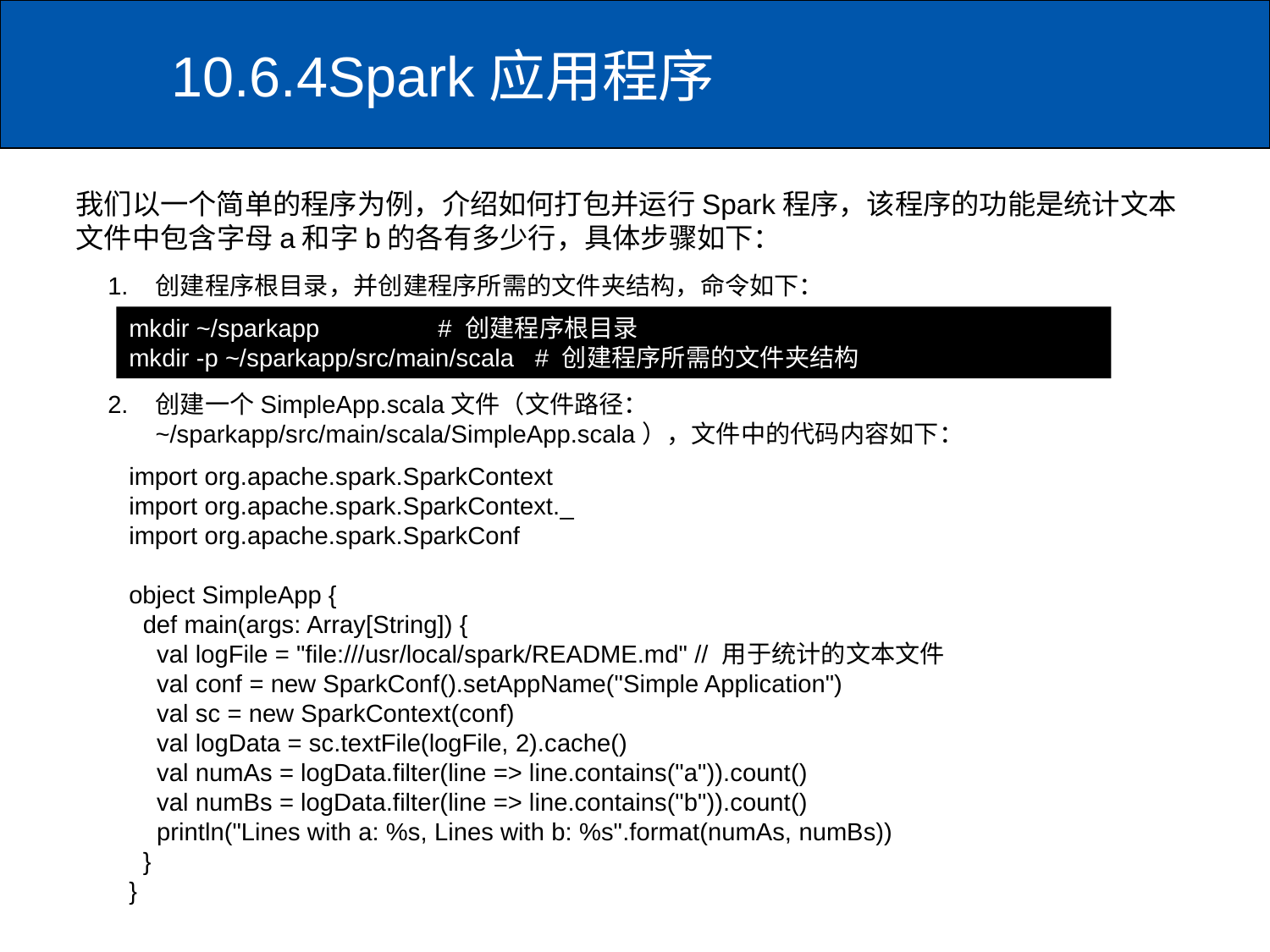

# 10.6.4Spark应用程序
我们以一个简单的程序为例，介绍如何打包并运行Spark程序，该程序的功能是统计文本文件中包含字母a和字b的各有多少行，具体步骤如下：

创建程序根目录，并创建程序所需的文件夹结构，命令如下：

创建一个SimpleApp.scala文件（文件路径： ~/sparkapp/src/main/scala/SimpleApp.scala），文件中的代码内容如下：

mkdir ~/sparkapp                 # 创建程序根目录
mkdir -p ~/sparkapp/src/main/scala   # 创建程序所需的文件夹结构
import org.apache.spark.SparkContext
import org.apache.spark.SparkContext._
import org.apache.spark.SparkConf

object SimpleApp {
  def main(args: Array[String]) {
    val logFile = "file:///usr/local/spark/README.md" // 用于统计的文本文件
    val conf = new SparkConf().setAppName("Simple Application")
    val sc = new SparkContext(conf)
    val logData = sc.textFile(logFile, 2).cache()
    val numAs = logData.filter(line => line.contains("a")).count()
    val numBs = logData.filter(line => line.contains("b")).count()
    println("Lines with a: %s, Lines with b: %s".format(numAs, numBs))
  }
}